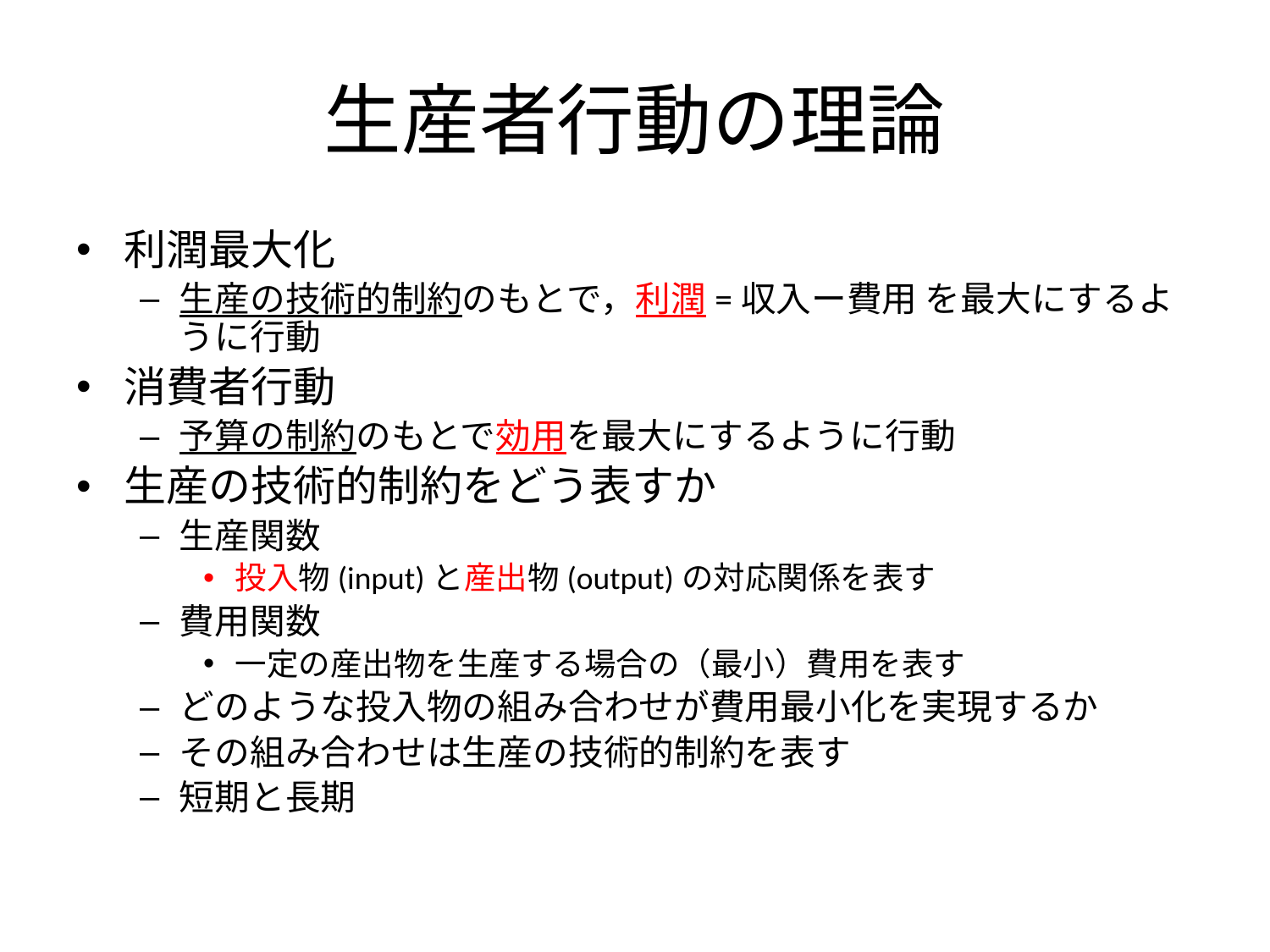

# 生産者行動の理論
利潤最大化
生産の技術的制約のもとで，利潤=収入ー費用 を最大にするように行動
消費者行動
予算の制約のもとで効用を最大にするように行動
生産の技術的制約をどう表すか
生産関数
投入物(input)と産出物(output)の対応関係を表す
費用関数
一定の産出物を生産する場合の（最小）費用を表す
どのような投入物の組み合わせが費用最小化を実現するか
その組み合わせは生産の技術的制約を表す
短期と長期